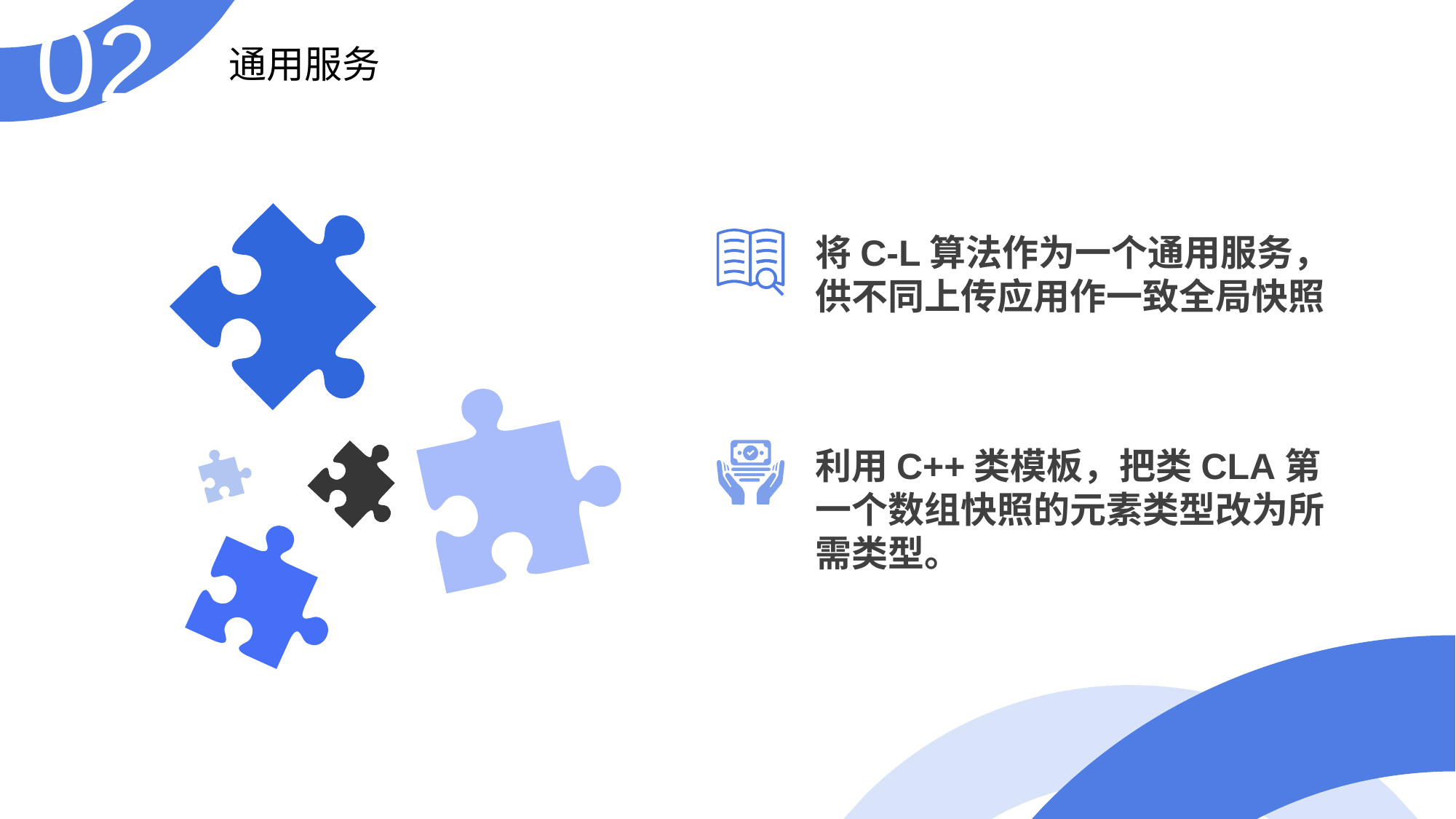

02
通用服务

将C-L算法作为一个通用服务，供不同上传应用作一致全局快照

利用C++类模板，把类CLA第一个数组快照的元素类型改为所需类型。